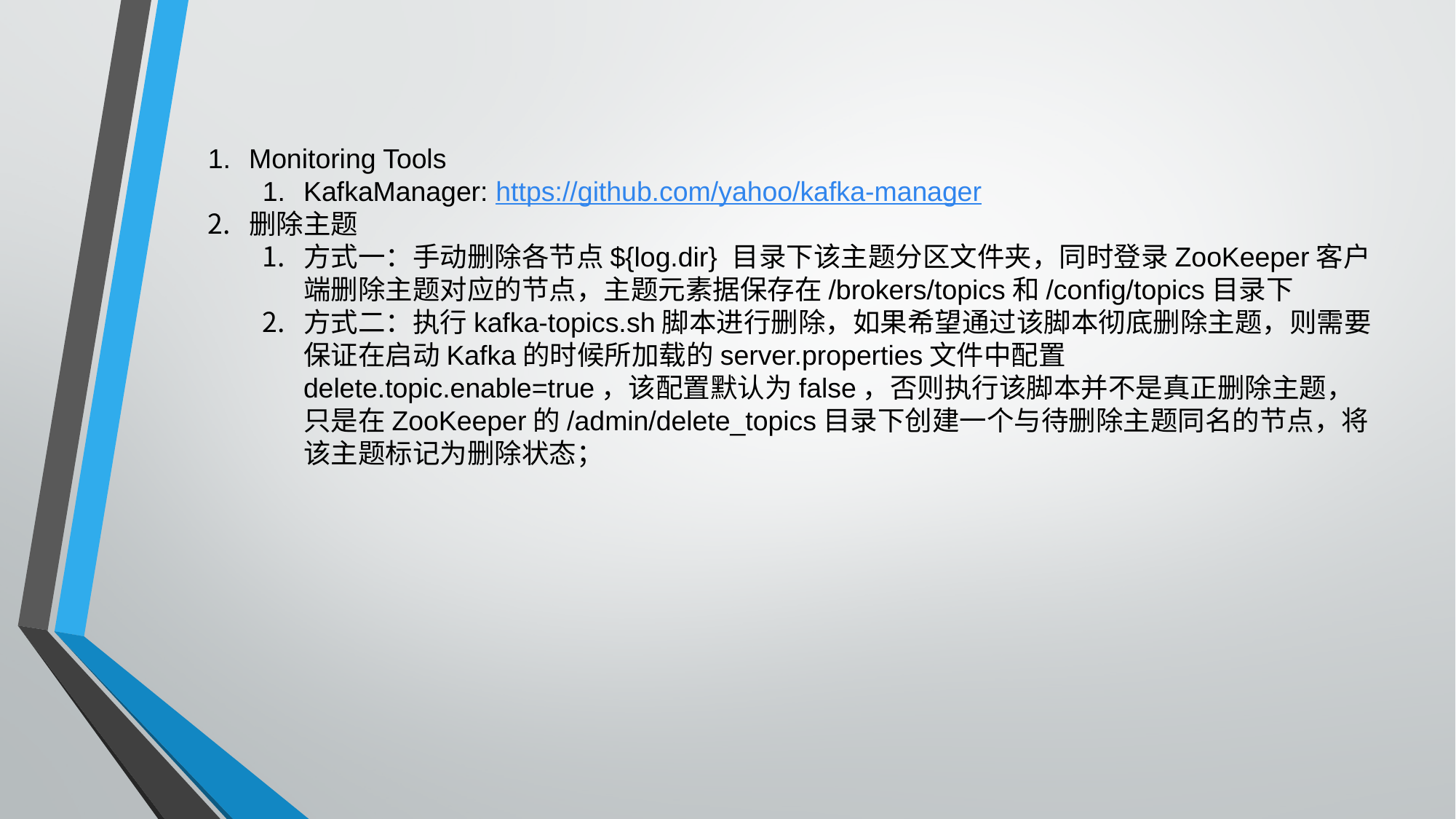

Monitoring Tools
KafkaManager: https://github.com/yahoo/kafka-manager
删除主题
方式一：手动删除各节点${log.dir} 目录下该主题分区文件夹，同时登录ZooKeeper客户端删除主题对应的节点，主题元素据保存在/brokers/topics和/config/topics目录下
方式二：执行kafka-topics.sh脚本进行删除，如果希望通过该脚本彻底删除主题，则需要保证在启动Kafka的时候所加载的server.properties文件中配置delete.topic.enable=true，该配置默认为false，否则执行该脚本并不是真正删除主题，只是在ZooKeeper的/admin/delete_topics目录下创建一个与待删除主题同名的节点，将该主题标记为删除状态；